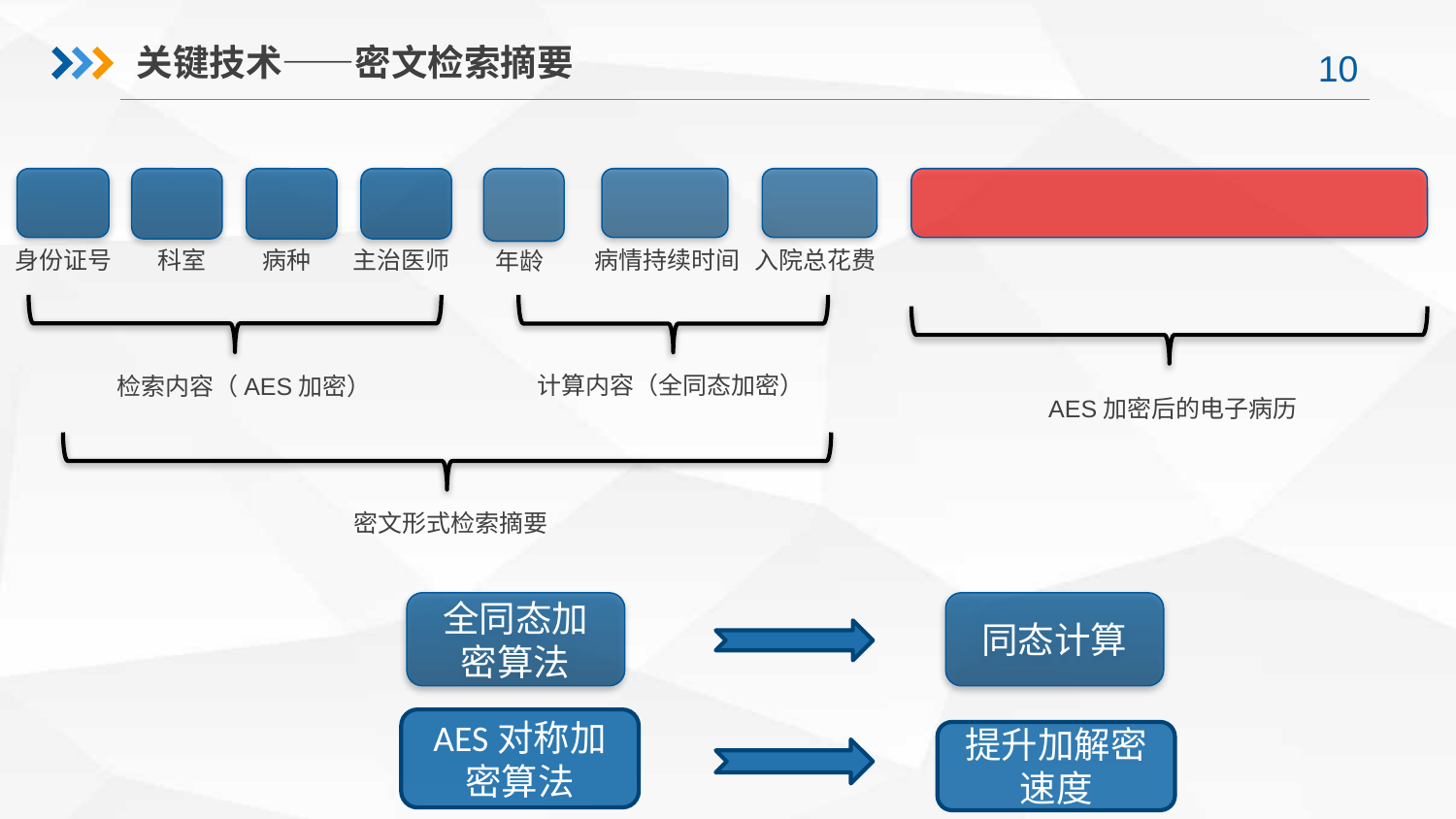

关键技术——密文检索摘要

身份证号
科室
病种
主治医师
病情持续时间
入院总花费
年龄
检索内容（AES加密）
计算内容（全同态加密）

AES加密后的电子病历
密文形式检索摘要

全同态加密算法
同态计算

AES对称加密算法
提升加解密速度